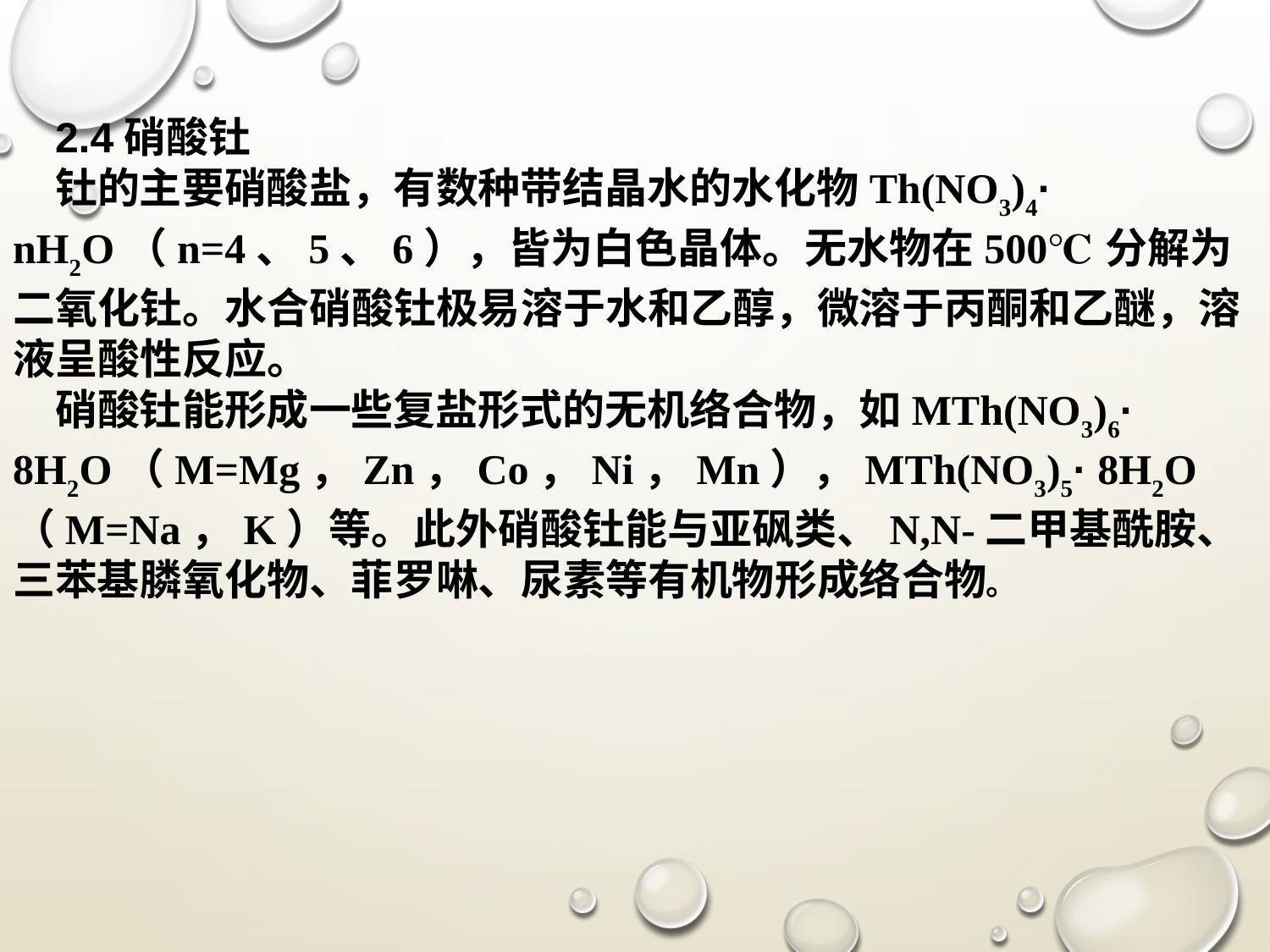

2.4硝酸钍
钍的主要硝酸盐，有数种带结晶水的水化物Th(NO3)4· nH2O（n=4、5、6），皆为白色晶体。无水物在500℃分解为二氧化钍。水合硝酸钍极易溶于水和乙醇，微溶于丙酮和乙醚，溶液呈酸性反应。
硝酸钍能形成一些复盐形式的无机络合物，如MTh(NO3)6· 8H2O（M=Mg，Zn，Co，Ni，Mn），MTh(NO3)5· 8H2O（M=Na，K）等。此外硝酸钍能与亚砜类、N,N-二甲基酰胺、三苯基膦氧化物、菲罗啉、尿素等有机物形成络合物。